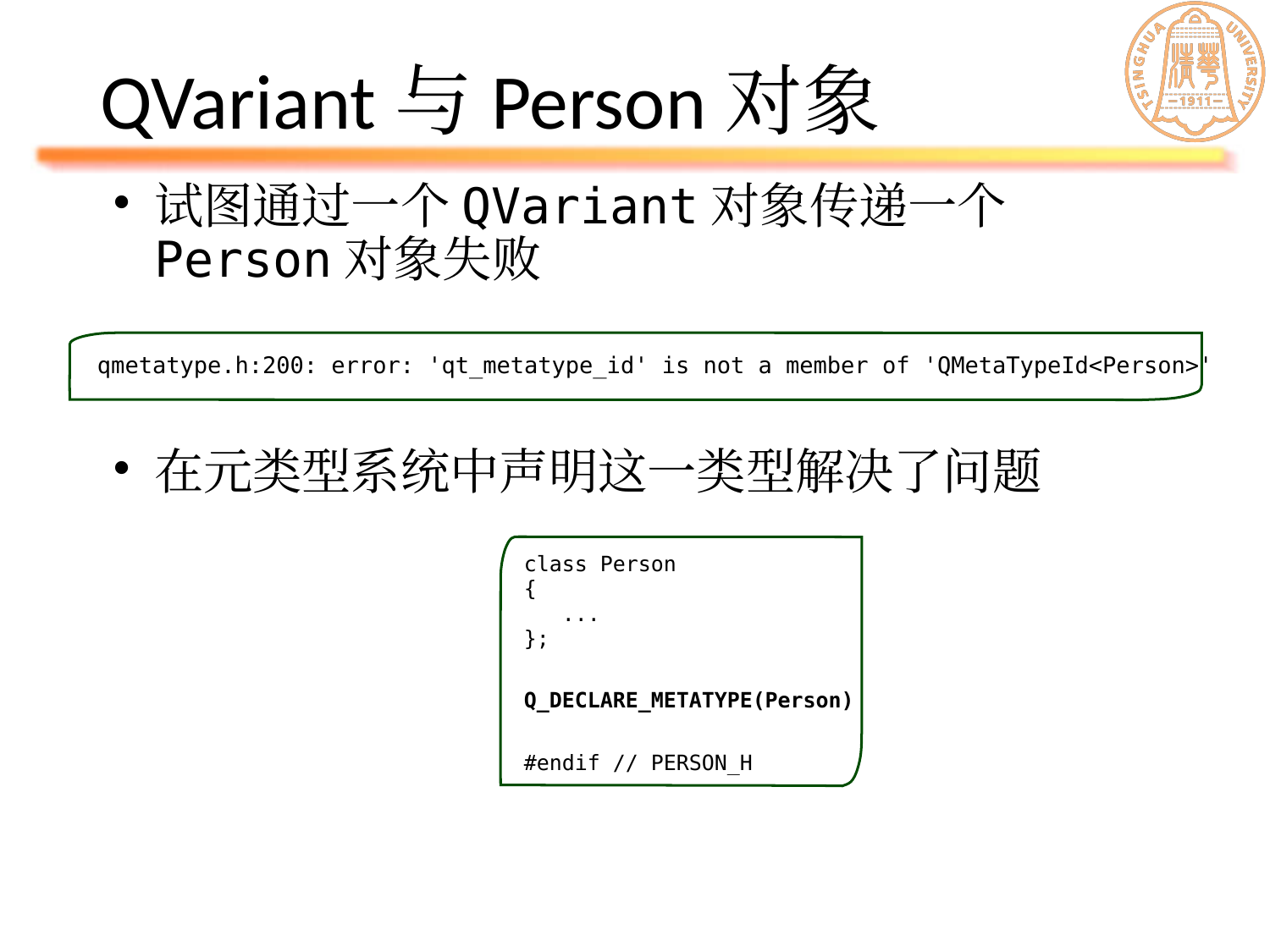

# QVariant与Person对象
试图通过一个QVariant对象传递一个Person对象失败

在元类型系统中声明这一类型解决了问题

qmetatype.h:200: error: 'qt_metatype_id' is not a member of 'QMetaTypeId<Person>'

class Person
{
   ...
};

Q_DECLARE_METATYPE(Person)

#endif // PERSON_H